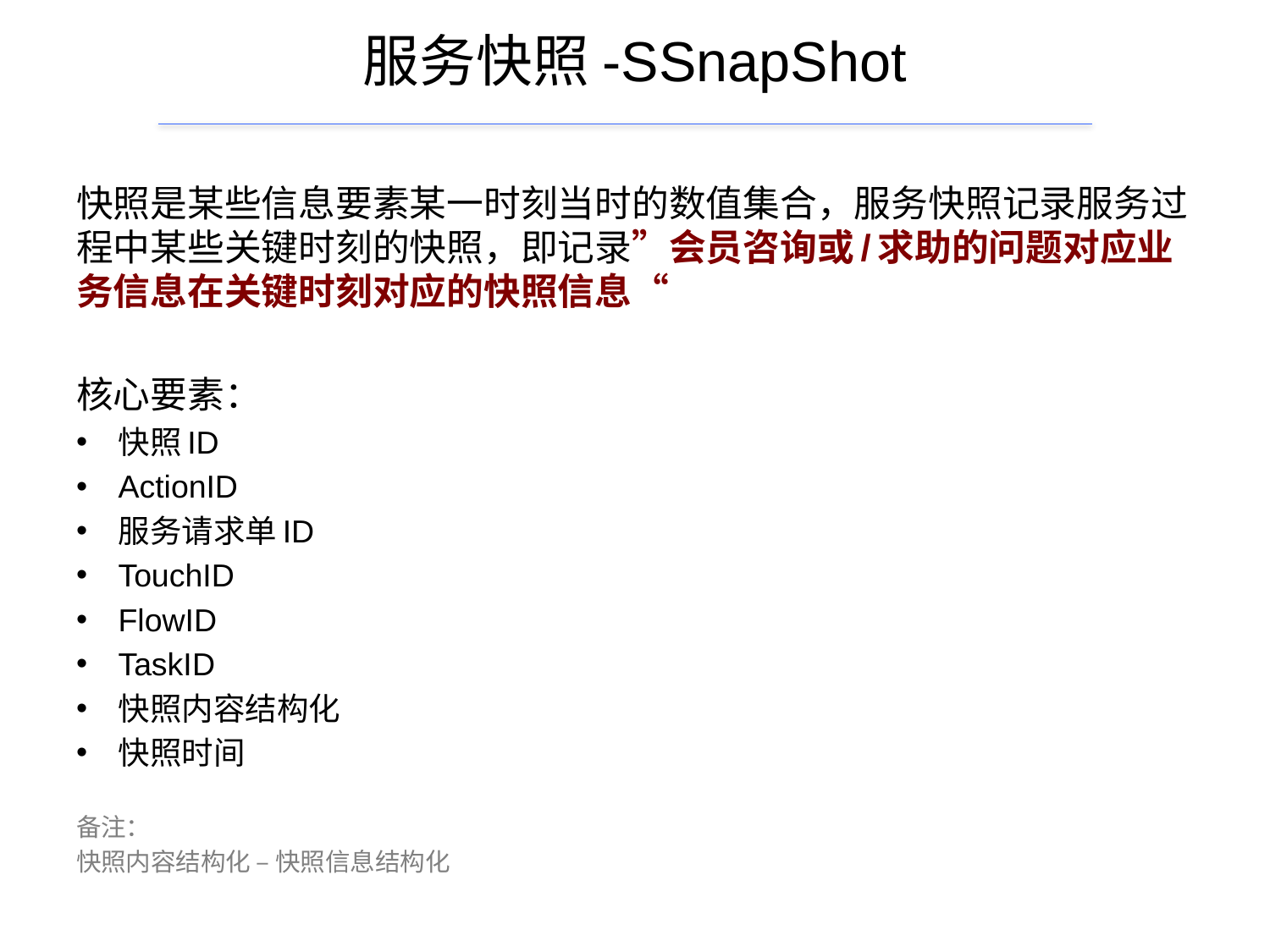

# 服务快照-SSnapShot
快照是某些信息要素某一时刻当时的数值集合，服务快照记录服务过程中某些关键时刻的快照，即记录”会员咨询或/求助的问题对应业务信息在关键时刻对应的快照信息“

核心要素：
快照ID
ActionID
服务请求单ID
TouchID
FlowID
TaskID
快照内容结构化
快照时间

备注：
快照内容结构化 – 快照信息结构化